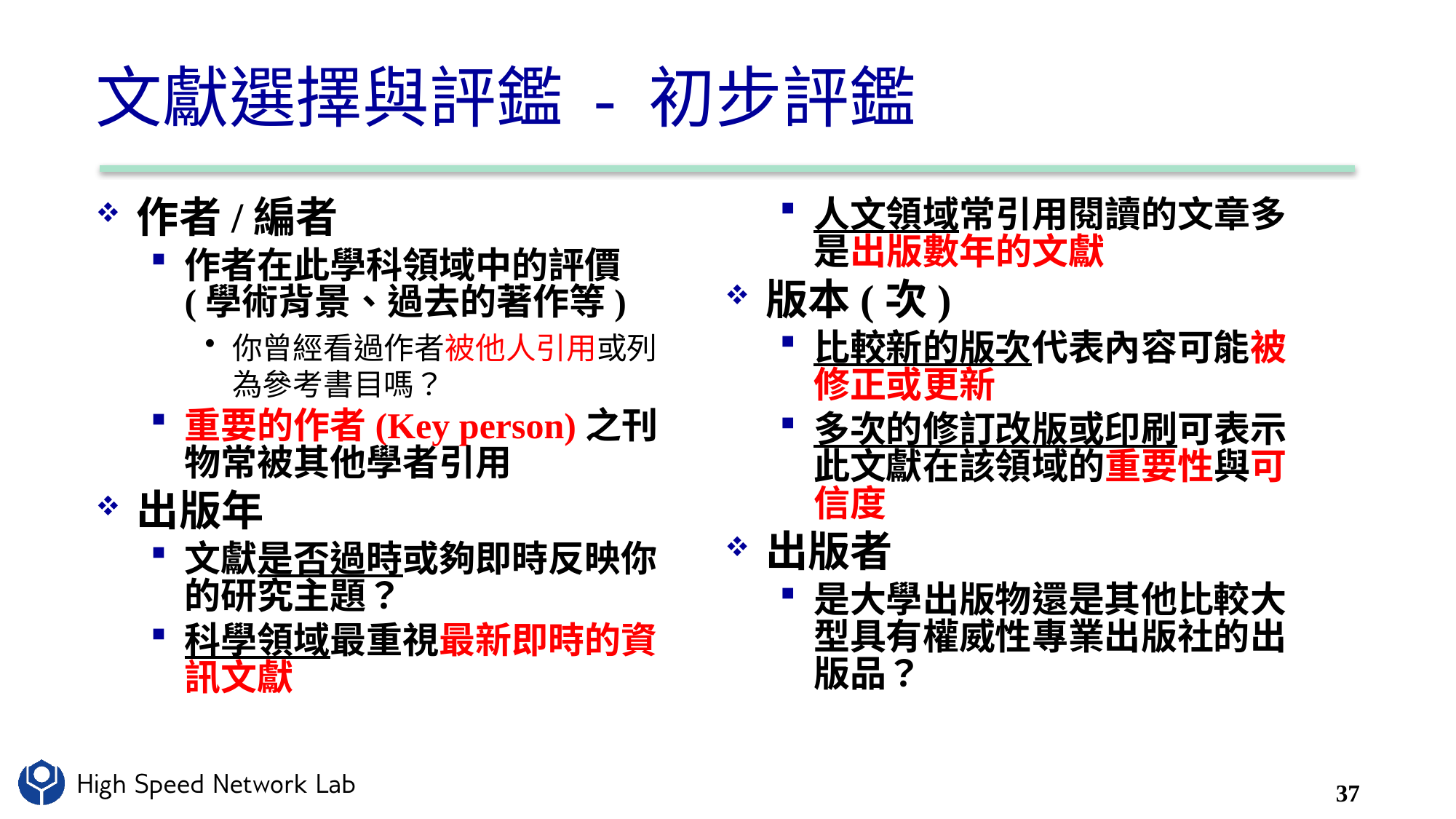

# 文獻選擇與評鑑 - 初步評鑑
作者/編者
作者在此學科領域中的評價 (學術背景、過去的著作等)
你曾經看過作者被他人引用或列為參考書目嗎？
重要的作者(Key person)之刊物常被其他學者引用
出版年
文獻是否過時或夠即時反映你的研究主題？
科學領域最重視最新即時的資訊文獻
人文領域常引用閱讀的文章多是出版數年的文獻
版本(次)
比較新的版次代表內容可能被修正或更新
多次的修訂改版或印刷可表示此文獻在該領域的重要性與可信度
出版者
是大學出版物還是其他比較大型具有權威性專業出版社的出版品？
37